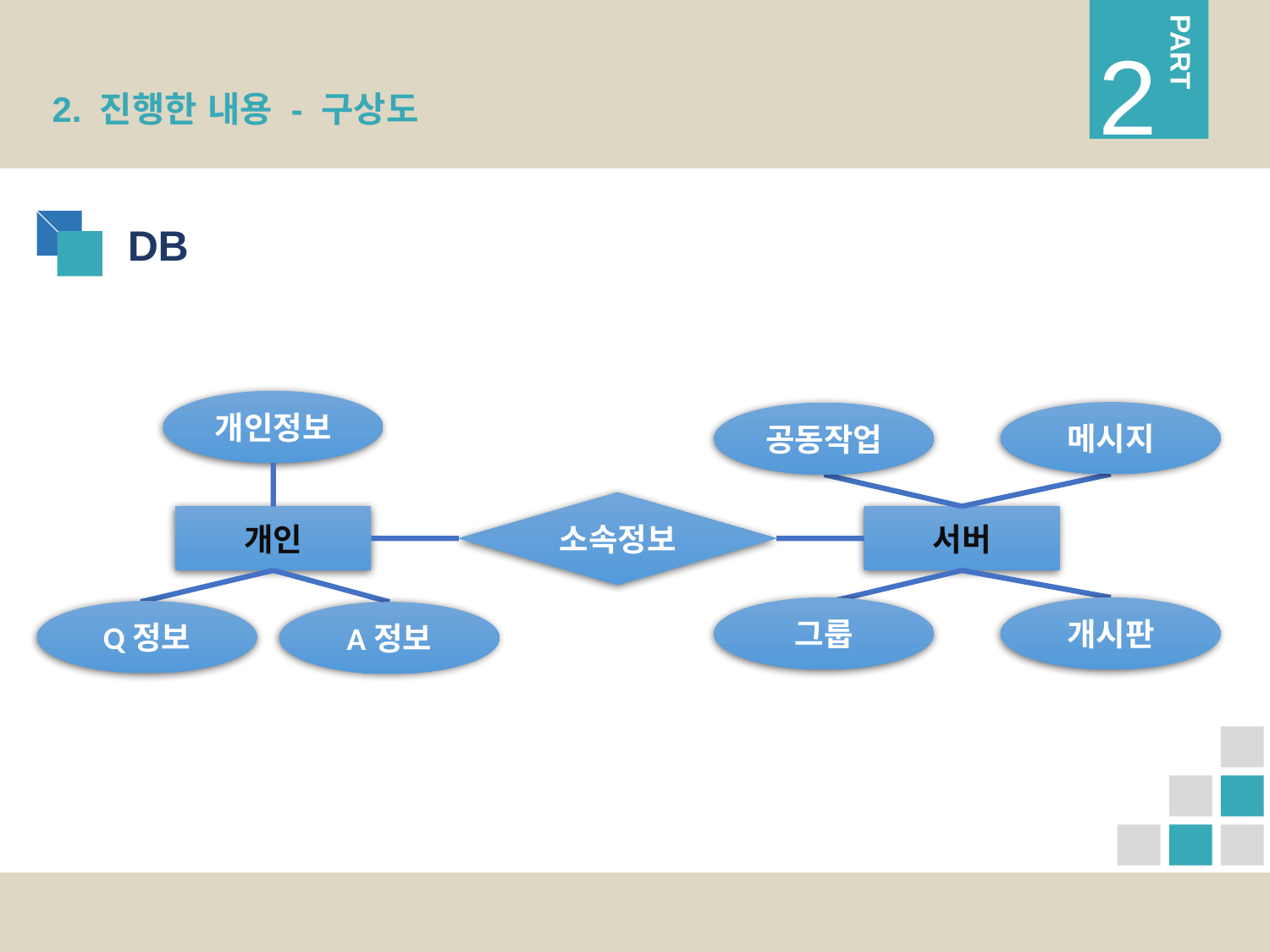

PART
2
2. 진행한 내용 - 구상도

….

DB

개인정보
메시지
공동작업
소속정보
개인
서버
개시판
그룹
Q정보
A정보